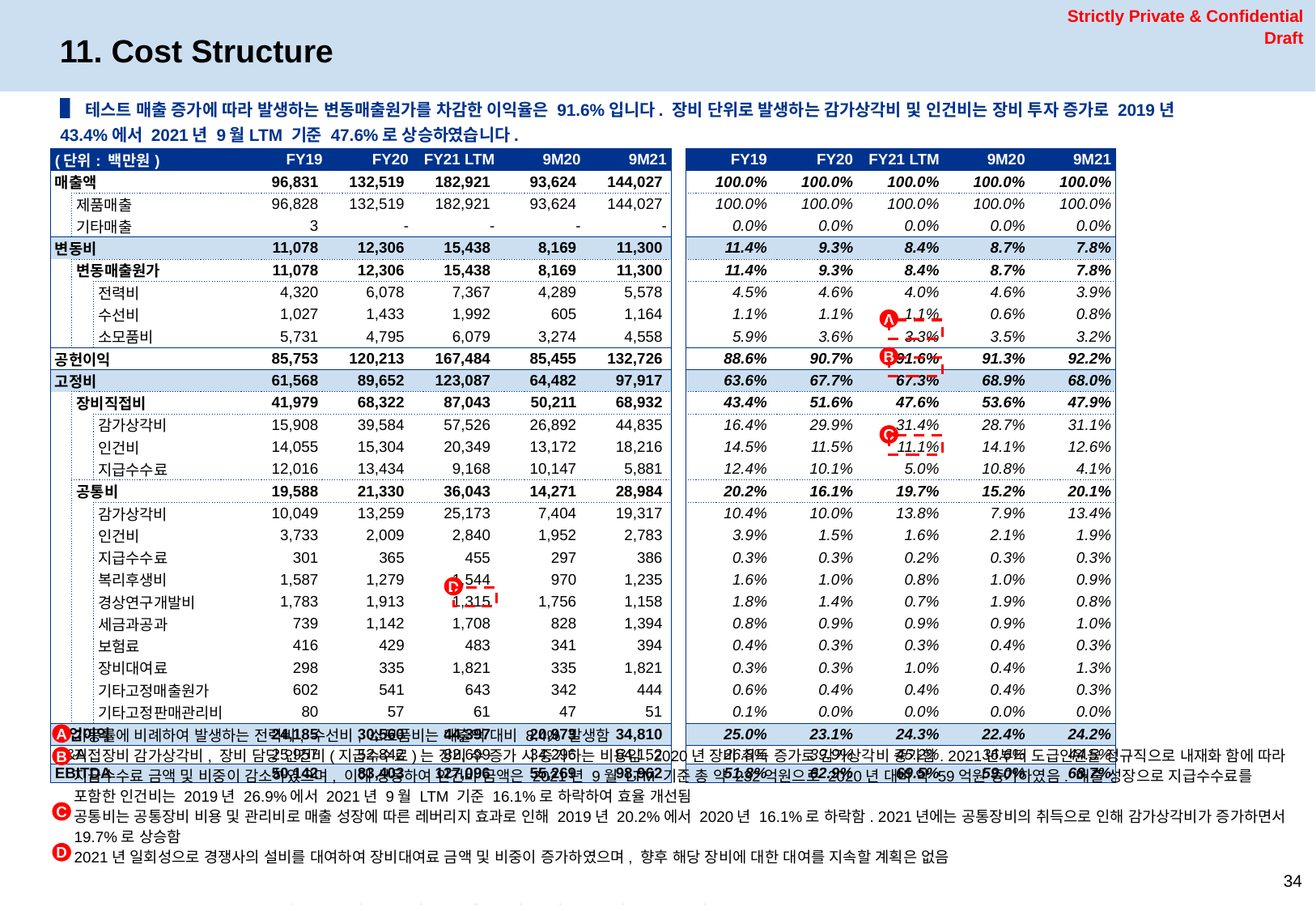

# 11. Cost Structure
▌테스트 매출 증가에 따라 발생하는 변동매출원가를 차감한 이익율은 91.6%입니다. 장비 단위로 발생하는 감가상각비 및 인건비는 장비 투자 증가로 2019년 43.4%에서 2021년 9월LTM 기준 47.6%로 상승하였습니다.

| (단위: 백만원) |  |  | FY19 | FY20 | FY21 LTM | 9M20 | 9M21 |  | FY19 | FY20 | FY21 LTM | 9M20 | 9M21 |
| --- | --- | --- | --- | --- | --- | --- | --- | --- | --- | --- | --- | --- | --- |
| 매출액 |  |  | 96,831 | 132,519 | 182,921 | 93,624 | 144,027 |  | 100.0% | 100.0% | 100.0% | 100.0% | 100.0% |
|  | 제품매출 |  | 96,828 | 132,519 | 182,921 | 93,624 | 144,027 |  | 100.0% | 100.0% | 100.0% | 100.0% | 100.0% |
|  | 기타매출 |  | 3 | - | - | - | - |  | 0.0% | 0.0% | 0.0% | 0.0% | 0.0% |
| 변동비 |  |  | 11,078 | 12,306 | 15,438 | 8,169 | 11,300 |  | 11.4% | 9.3% | 8.4% | 8.7% | 7.8% |
|  | 변동매출원가 |  | 11,078 | 12,306 | 15,438 | 8,169 | 11,300 |  | 11.4% | 9.3% | 8.4% | 8.7% | 7.8% |
|  |  | 전력비 | 4,320 | 6,078 | 7,367 | 4,289 | 5,578 |  | 4.5% | 4.6% | 4.0% | 4.6% | 3.9% |
|  |  | 수선비 | 1,027 | 1,433 | 1,992 | 605 | 1,164 |  | 1.1% | 1.1% | 1.1% | 0.6% | 0.8% |
|  |  | 소모품비 | 5,731 | 4,795 | 6,079 | 3,274 | 4,558 |  | 5.9% | 3.6% | 3.3% | 3.5% | 3.2% |
| 공헌이익 |  |  | 85,753 | 120,213 | 167,484 | 85,455 | 132,726 |  | 88.6% | 90.7% | 91.6% | 91.3% | 92.2% |
| 고정비 |  |  | 61,568 | 89,652 | 123,087 | 64,482 | 97,917 |  | 63.6% | 67.7% | 67.3% | 68.9% | 68.0% |
|  | 장비직접비 |  | 41,979 | 68,322 | 87,043 | 50,211 | 68,932 |  | 43.4% | 51.6% | 47.6% | 53.6% | 47.9% |
|  |  | 감가상각비 | 15,908 | 39,584 | 57,526 | 26,892 | 44,835 |  | 16.4% | 29.9% | 31.4% | 28.7% | 31.1% |
|  |  | 인건비 | 14,055 | 15,304 | 20,349 | 13,172 | 18,216 |  | 14.5% | 11.5% | 11.1% | 14.1% | 12.6% |
|  |  | 지급수수료 | 12,016 | 13,434 | 9,168 | 10,147 | 5,881 |  | 12.4% | 10.1% | 5.0% | 10.8% | 4.1% |
|  | 공통비 |  | 19,588 | 21,330 | 36,043 | 14,271 | 28,984 |  | 20.2% | 16.1% | 19.7% | 15.2% | 20.1% |
|  |  | 감가상각비 | 10,049 | 13,259 | 25,173 | 7,404 | 19,317 |  | 10.4% | 10.0% | 13.8% | 7.9% | 13.4% |
|  |  | 인건비 | 3,733 | 2,009 | 2,840 | 1,952 | 2,783 |  | 3.9% | 1.5% | 1.6% | 2.1% | 1.9% |
|  |  | 지급수수료 | 301 | 365 | 455 | 297 | 386 |  | 0.3% | 0.3% | 0.2% | 0.3% | 0.3% |
|  |  | 복리후생비 | 1,587 | 1,279 | 1,544 | 970 | 1,235 |  | 1.6% | 1.0% | 0.8% | 1.0% | 0.9% |
|  |  | 경상연구개발비 | 1,783 | 1,913 | 1,315 | 1,756 | 1,158 |  | 1.8% | 1.4% | 0.7% | 1.9% | 0.8% |
|  |  | 세금과공과 | 739 | 1,142 | 1,708 | 828 | 1,394 |  | 0.8% | 0.9% | 0.9% | 0.9% | 1.0% |
|  |  | 보험료 | 416 | 429 | 483 | 341 | 394 |  | 0.4% | 0.3% | 0.3% | 0.4% | 0.3% |
|  |  | 장비대여료 | 298 | 335 | 1,821 | 335 | 1,821 |  | 0.3% | 0.3% | 1.0% | 0.4% | 1.3% |
|  |  | 기타고정매출원가 | 602 | 541 | 643 | 342 | 444 |  | 0.6% | 0.4% | 0.4% | 0.4% | 0.3% |
|  |  | 기타고정판매관리비 | 80 | 57 | 61 | 47 | 51 |  | 0.1% | 0.0% | 0.0% | 0.0% | 0.0% |
| 영업이익 |  |  | 24,185 | 30,560 | 44,397 | 20,973 | 34,810 |  | 25.0% | 23.1% | 24.3% | 22.4% | 24.2% |
| D&A |  |  | 25,957 | 52,842 | 82,699 | 34,296 | 64,152 |  | 26.8% | 39.9% | 45.2% | 36.6% | 44.5% |
| EBITDA |  |  | 50,142 | 83,403 | 127,096 | 55,269 | 98,962 |  | 51.8% | 62.9% | 69.5% | 59.0% | 68.7% |
A

B

C

D

가동률에 비례하여 발생하는 전력비, 수선비, 소모품비는 매출액 대비 8.4% 발생함
직접장비 감가상각비, 장비 담당 인건비(지급수수료)는 장비 수 증가 시 증가하는 비용임. 2020년 장비 취득 증가로 감가상각비 증가함. 2021년부터 도급인원을 정규직으로 내재화 함에 따라 지급수수료 금액 및 비중이 감소하였으며, 이에 상응하여 인건비 금액은 2021년 9월 LTM 기준 총 약 232억원으로 2020년 대비 약 59억원 증가하였음. 매출 성장으로 지급수수료를 포함한 인건비는 2019년 26.9%에서 2021년 9월 LTM 기준 16.1%로 하락하여 효율 개선됨
공통비는 공통장비 비용 및 관리비로 매출 성장에 따른 레버리지 효과로 인해 2019년 20.2%에서 2020년 16.1%로 하락함. 2021년에는 공통장비의 취득으로 인해 감가상각비가 증가하면서 19.7%로 상승함
2021년 일회성으로 경쟁사의 설비를 대여하여 장비대여료 금액 및 비중이 증가하였으며, 향후 해당 장비에 대한 대여를 지속할 계획은 없음
A
B
C

D